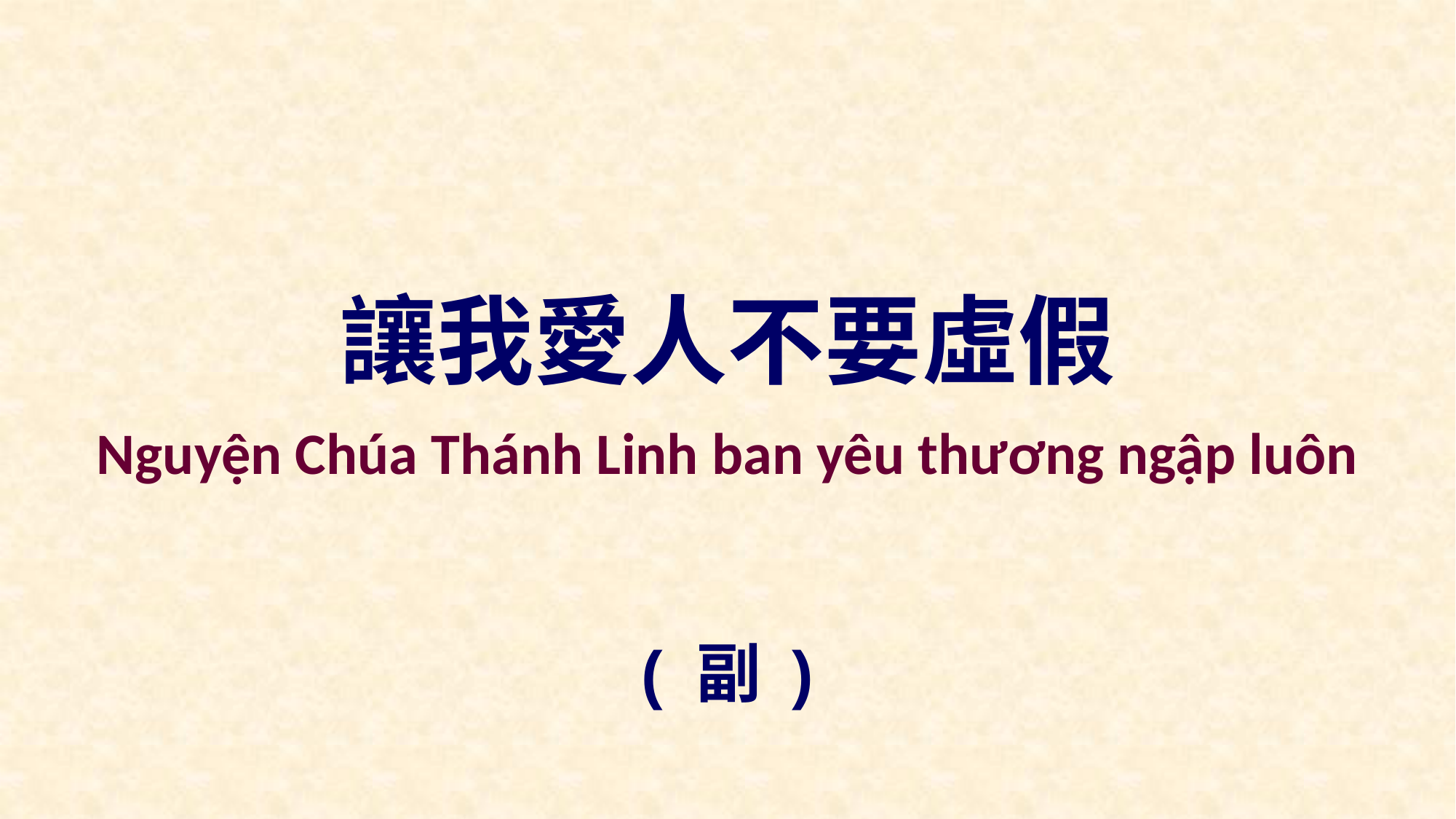

讓我愛人不要虛假
Nguyện Chúa Thánh Linh ban yêu thương ngập luôn
( 副 )